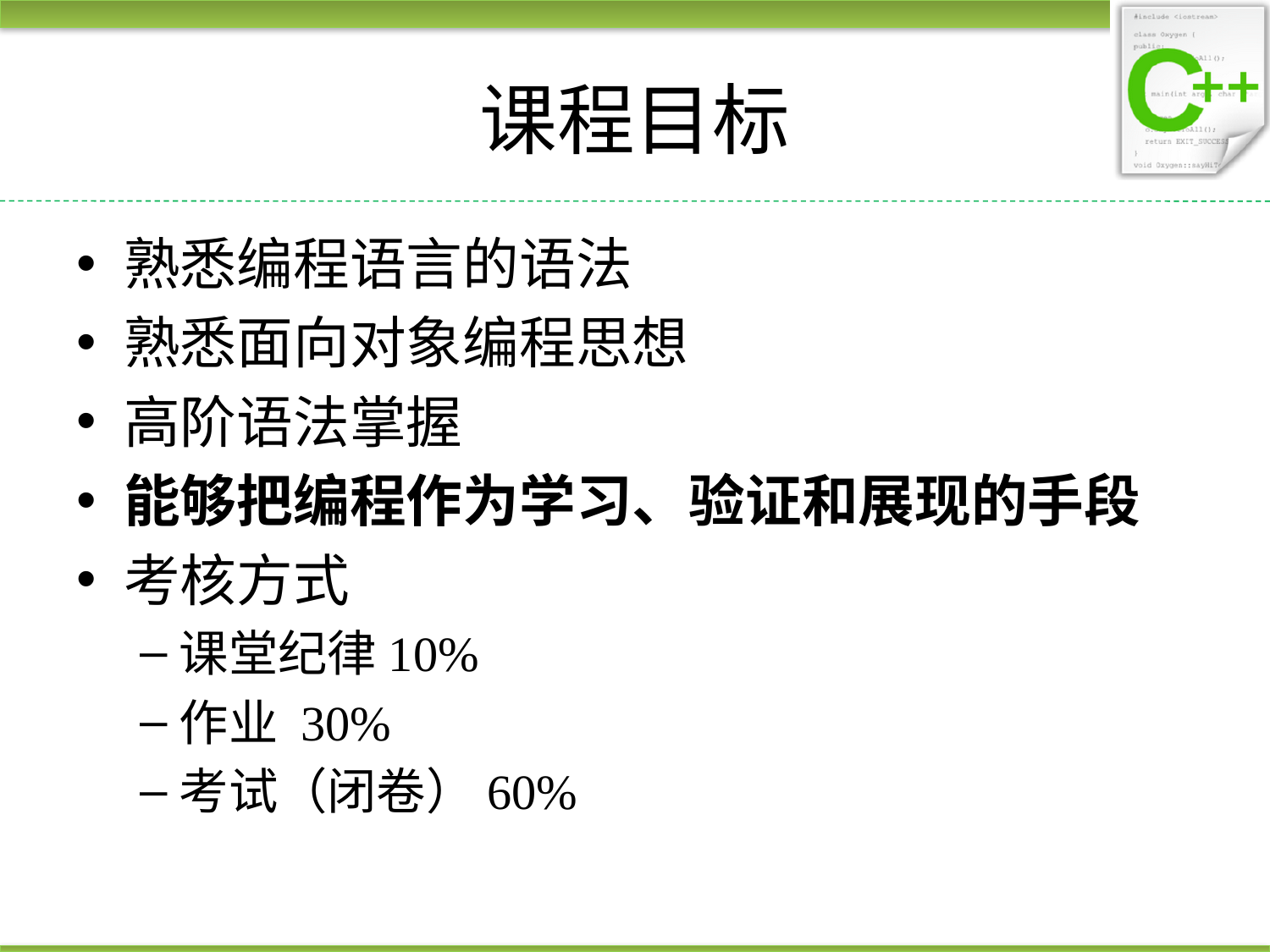

# 课程目标
熟悉编程语言的语法
熟悉面向对象编程思想
高阶语法掌握
能够把编程作为学习、验证和展现的手段
考核方式
课堂纪律10%
作业 30%
考试（闭卷）60%